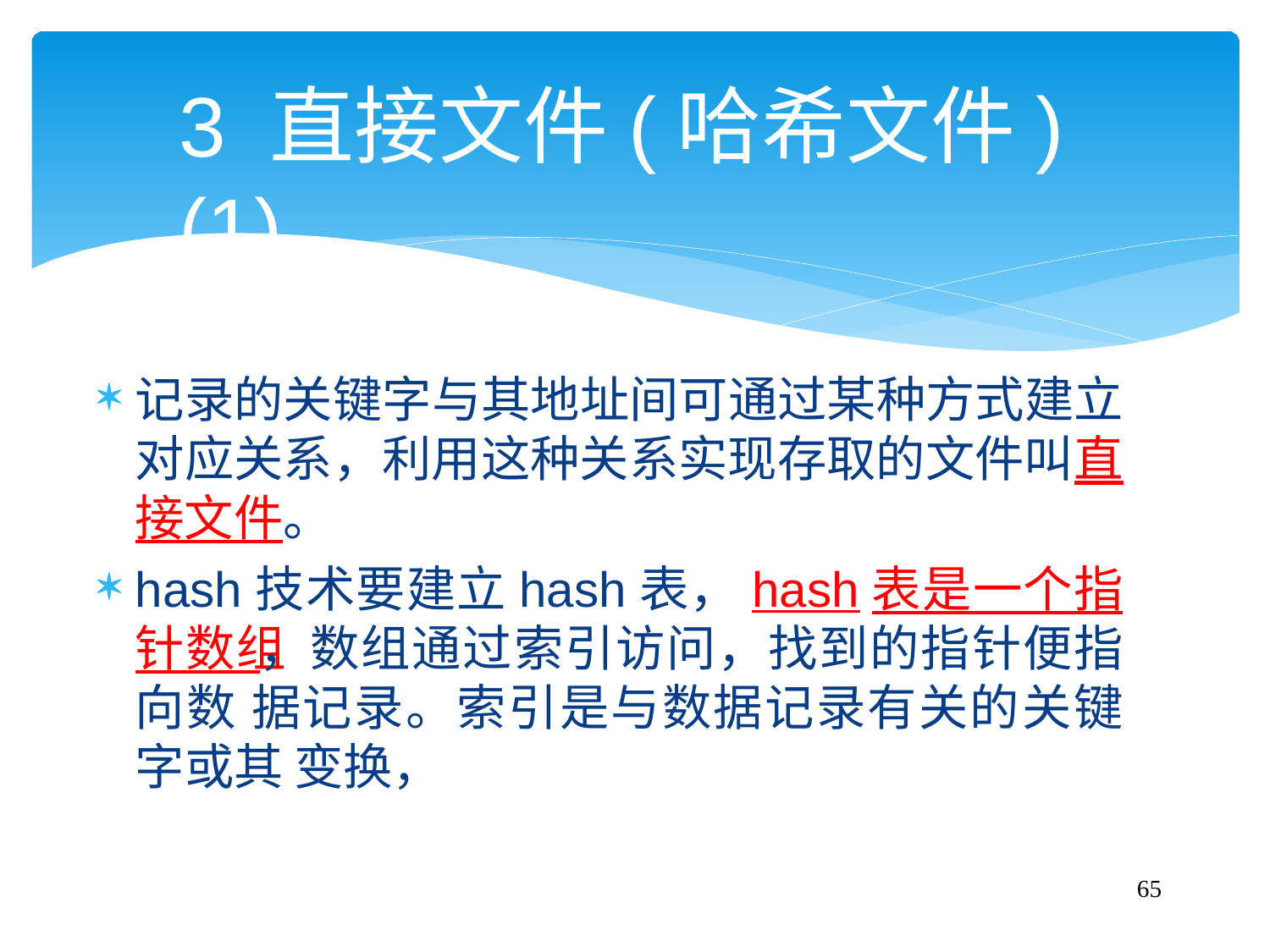

# 3 直接文件(哈希文件)(1)

记录的关键字与其地址间可通过某种方式建立 对应关系，利用这种关系实现存取的文件叫直 接文件。
hash技术要建立hash表，hash表是一个指针数组 ，数组通过索引访问，找到的指针便指向数 据记录。索引是与数据记录有关的关键字或其 变换，
65